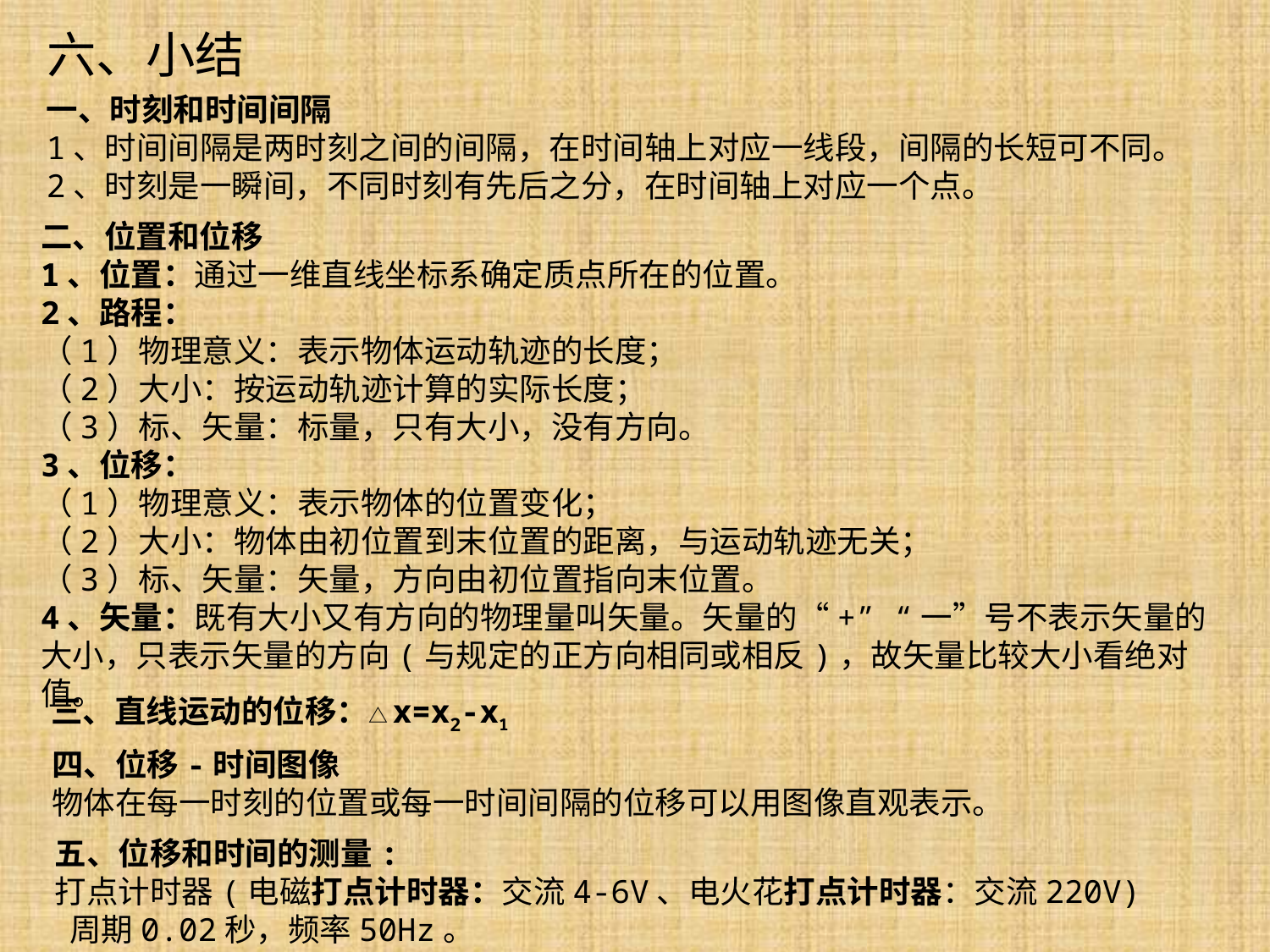

六、小结
一、时刻和时间间隔
1、时间间隔是两时刻之间的间隔，在时间轴上对应一线段，间隔的长短可不同。
2、时刻是一瞬间，不同时刻有先后之分，在时间轴上对应一个点。
二、位置和位移
1、位置：通过一维直线坐标系确定质点所在的位置。
2、路程：
（1）物理意义：表示物体运动轨迹的长度；
（2）大小：按运动轨迹计算的实际长度；
（3）标、矢量：标量，只有大小，没有方向。
3、位移：
（1）物理意义：表示物体的位置变化；
（2）大小：物体由初位置到末位置的距离，与运动轨迹无关；
（3）标、矢量：矢量，方向由初位置指向末位置。
4、矢量：既有大小又有方向的物理量叫矢量。矢量的“+” “一”号不表示矢量的大小，只表示矢量的方向(与规定的正方向相同或相反)，故矢量比较大小看绝对值。
三、直线运动的位移：△x=x2-x1
四、位移-时间图像
物体在每一时刻的位置或每一时间间隔的位移可以用图像直观表示。
五、位移和时间的测量:
打点计时器(电磁打点计时器：交流4-6V、电火花打点计时器：交流220V)
 周期0.02秒，频率50Hz。